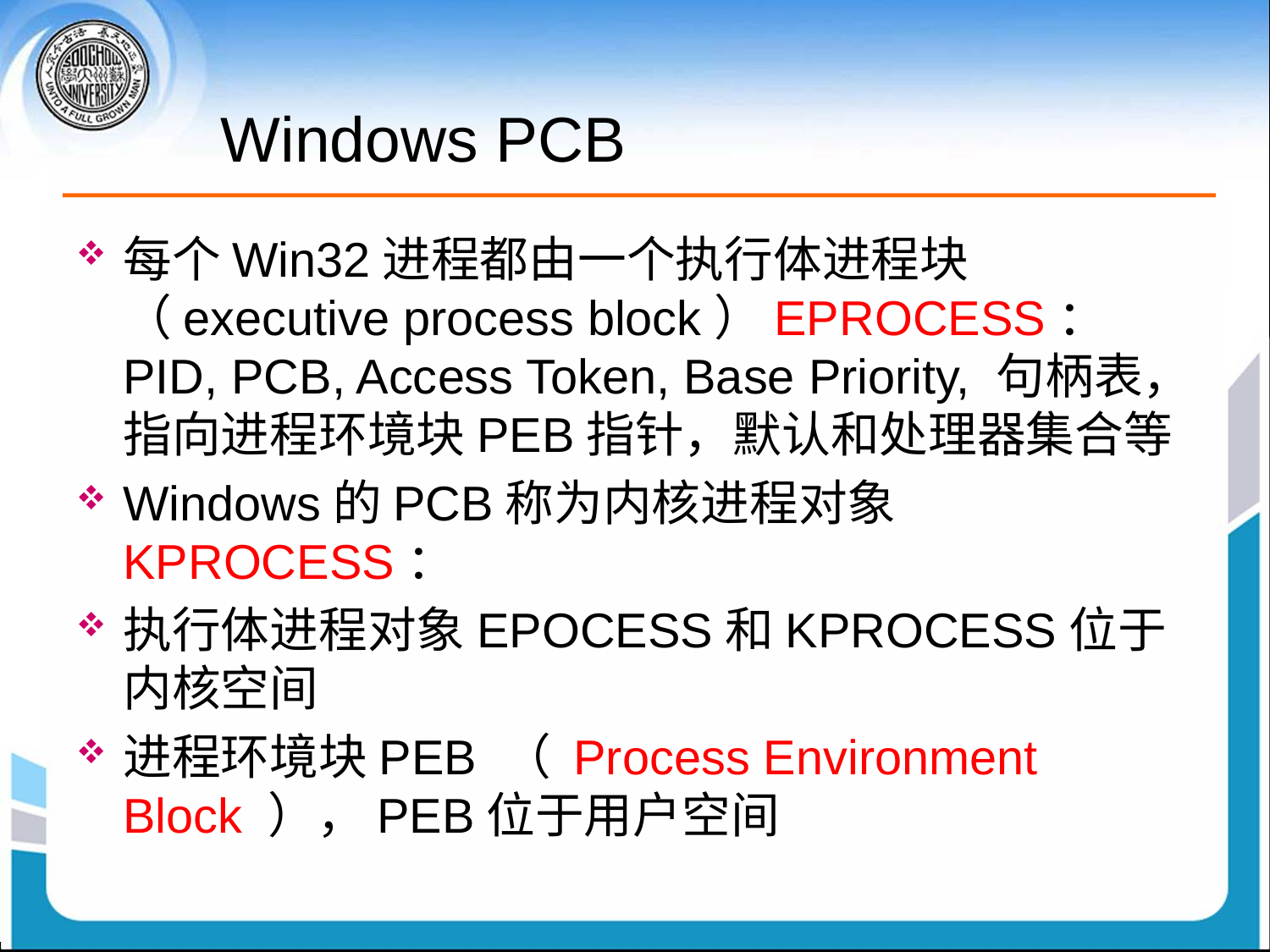

# Windows PCB
每个Win32进程都由一个执行体进程块（executive process block）EPROCESS：PID, PCB, Access Token, Base Priority, 句柄表，指向进程环境块PEB指针，默认和处理器集合等
Windows的PCB称为内核进程对象KPROCESS：
执行体进程对象EPOCESS和KPROCESS位于内核空间
进程环境块PEB （ Process Environment Block ），PEB位于用户空间